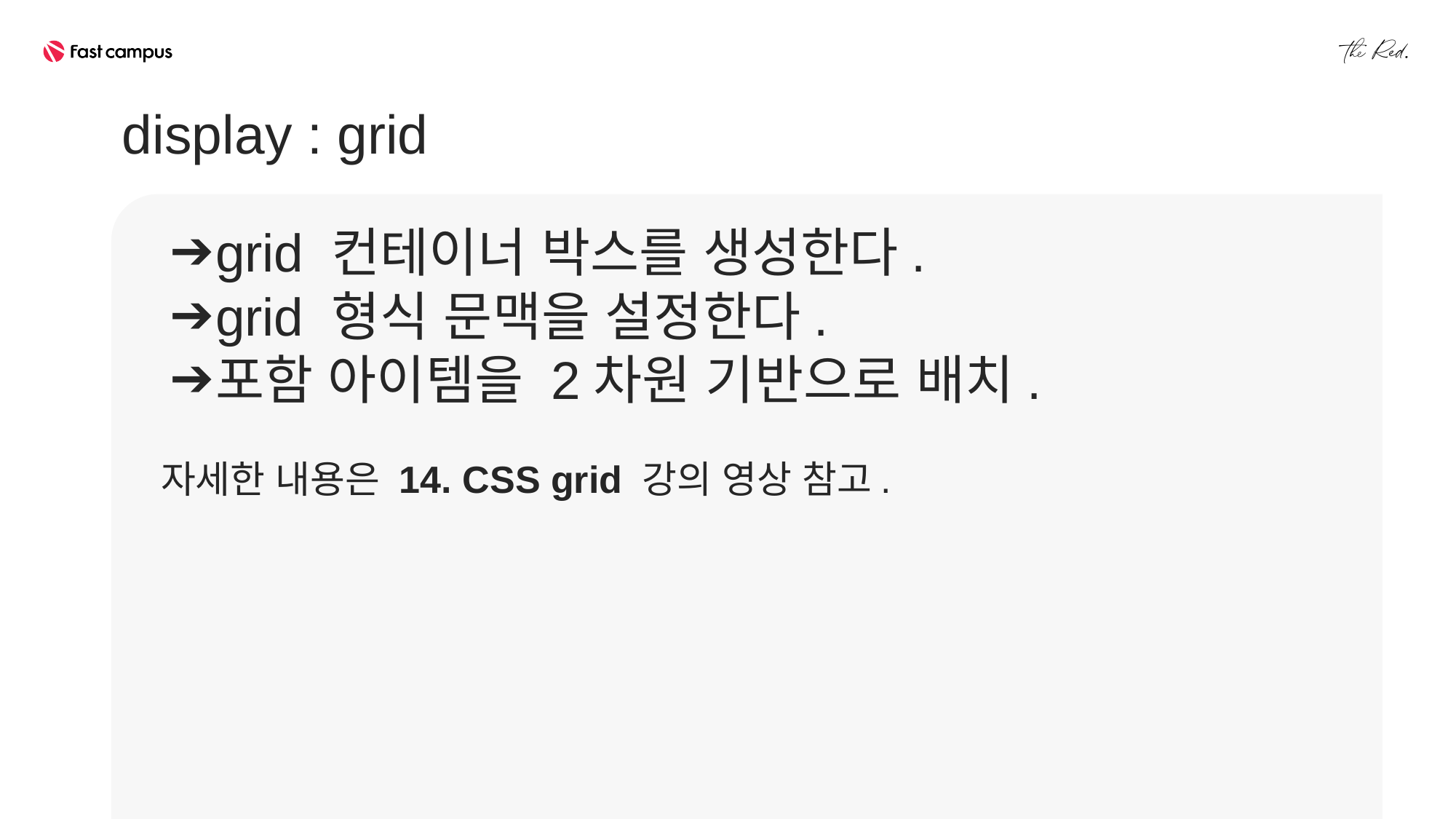

display : grid
grid 컨테이너 박스를 생성한다.
grid 형식 문맥을 설정한다.
포함 아이템을 2차원 기반으로 배치.

자세한 내용은 14. CSS grid 강의 영상 참고.